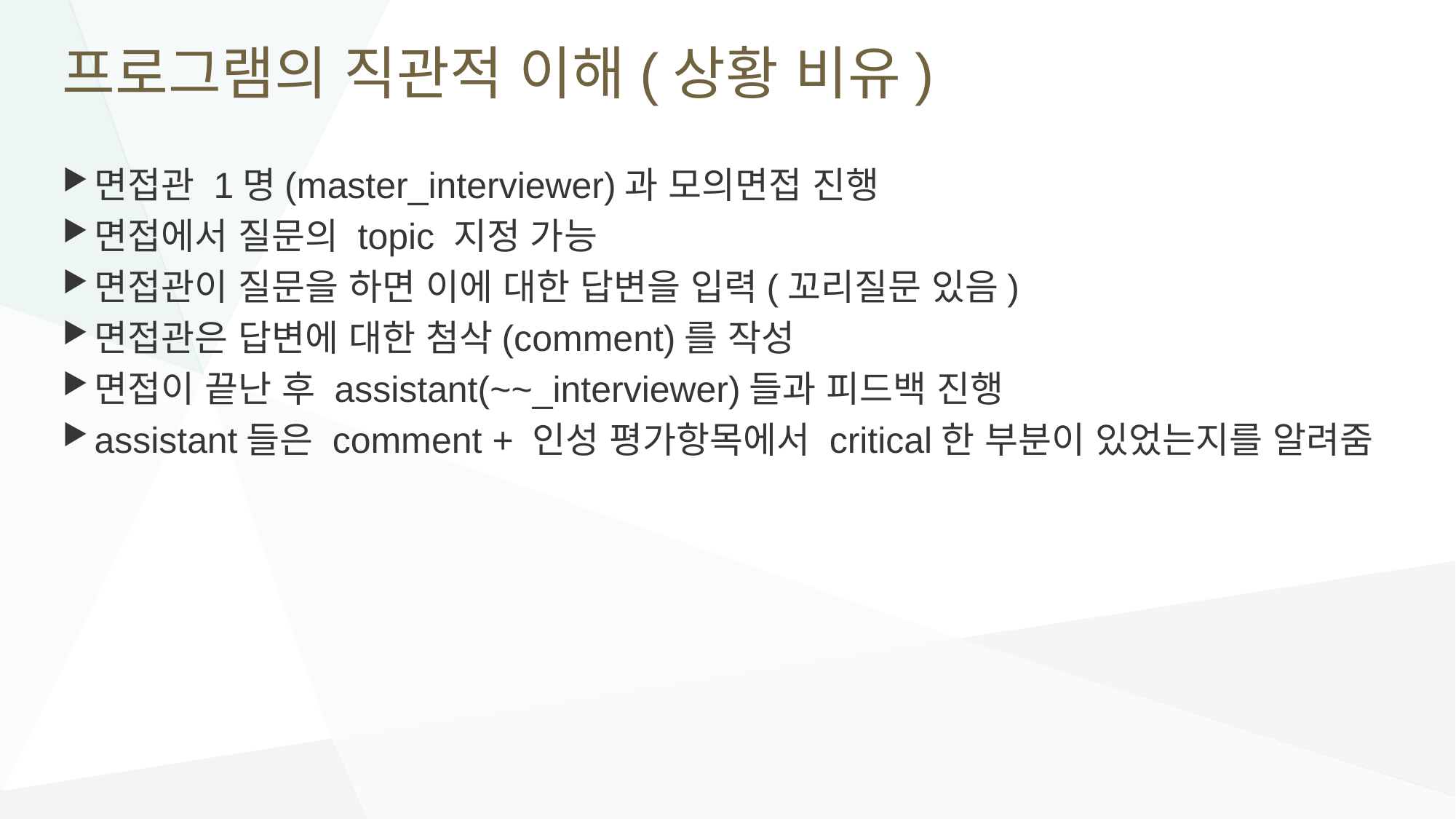

# 프로그램의 직관적 이해(상황 비유)
면접관 1명(master_interviewer)과 모의면접 진행
면접에서 질문의 topic 지정 가능
면접관이 질문을 하면 이에 대한 답변을 입력(꼬리질문 있음)
면접관은 답변에 대한 첨삭(comment)를 작성
면접이 끝난 후 assistant(~~_interviewer)들과 피드백 진행
assistant들은 comment + 인성 평가항목에서 critical한 부분이 있었는지를 알려줌